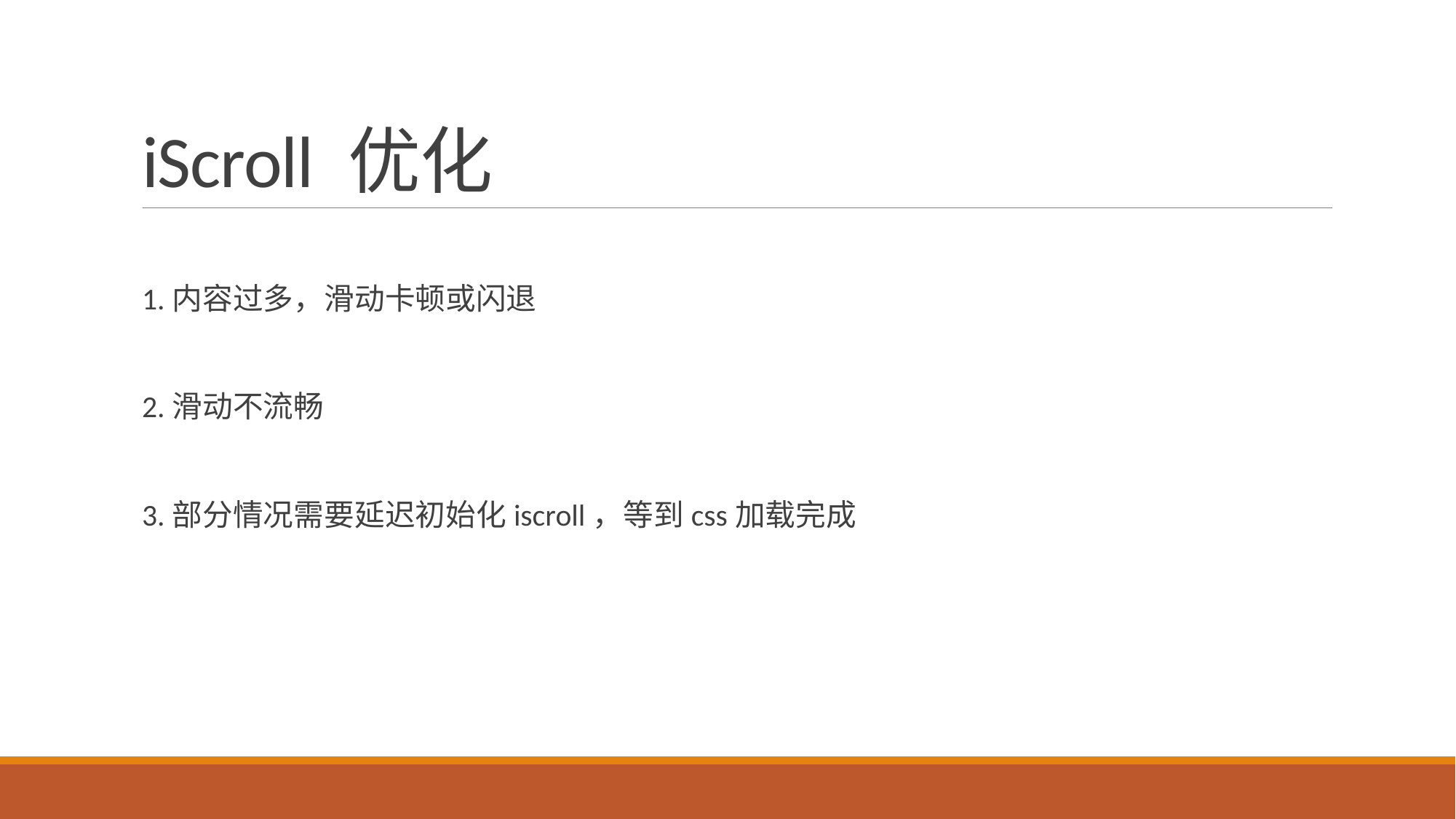

# iScroll 优化

1.内容过多，滑动卡顿或闪退

2.滑动不流畅

3.部分情况需要延迟初始化iscroll，等到css加载完成